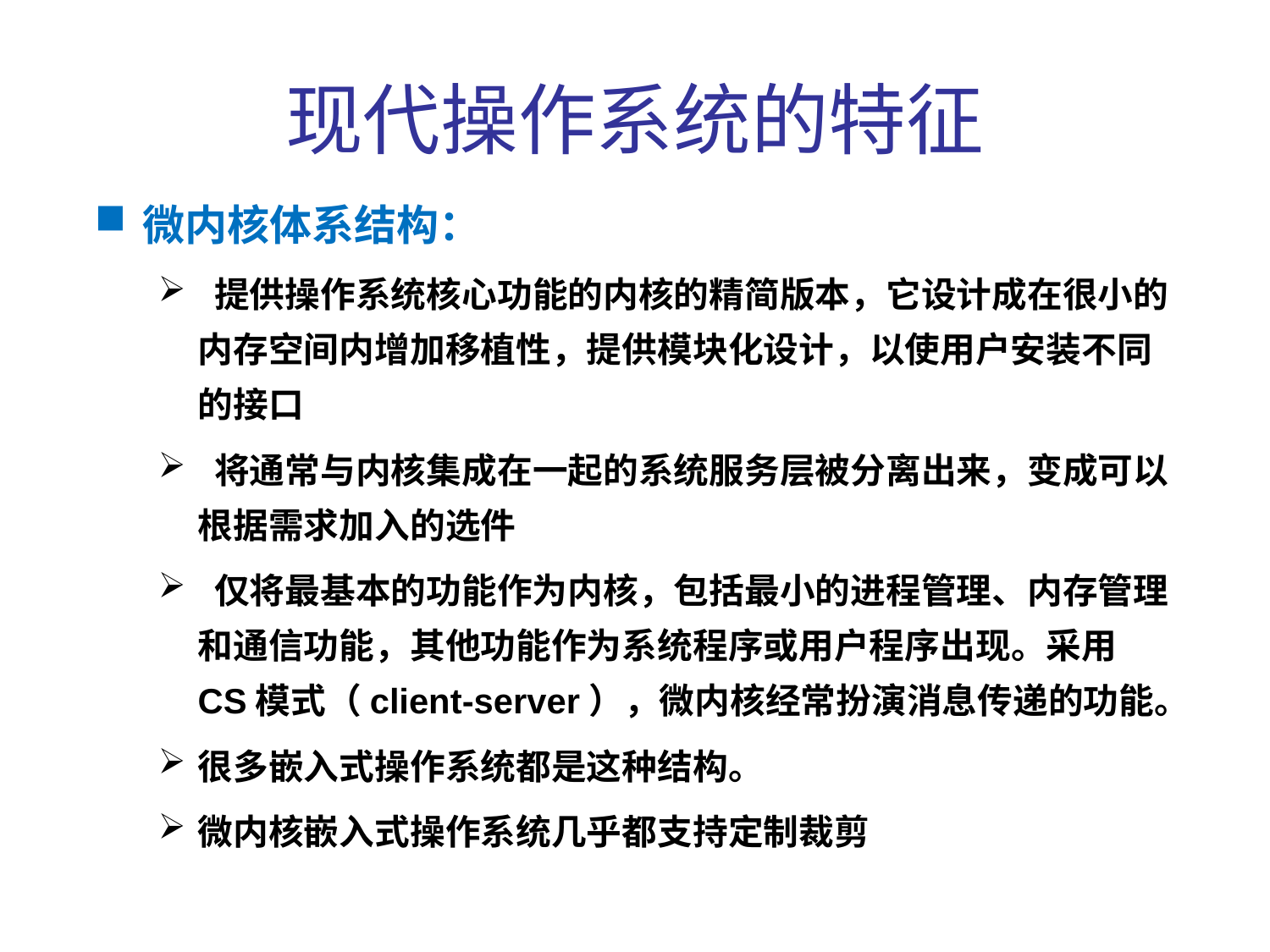

现代操作系统的特征
微内核体系结构：
 提供操作系统核心功能的内核的精简版本，它设计成在很小的内存空间内增加移植性，提供模块化设计，以使用户安装不同的接口
 将通常与内核集成在一起的系统服务层被分离出来，变成可以根据需求加入的选件
 仅将最基本的功能作为内核，包括最小的进程管理、内存管理和通信功能，其他功能作为系统程序或用户程序出现。采用CS模式（client-server），微内核经常扮演消息传递的功能。
很多嵌入式操作系统都是这种结构。
微内核嵌入式操作系统几乎都支持定制裁剪